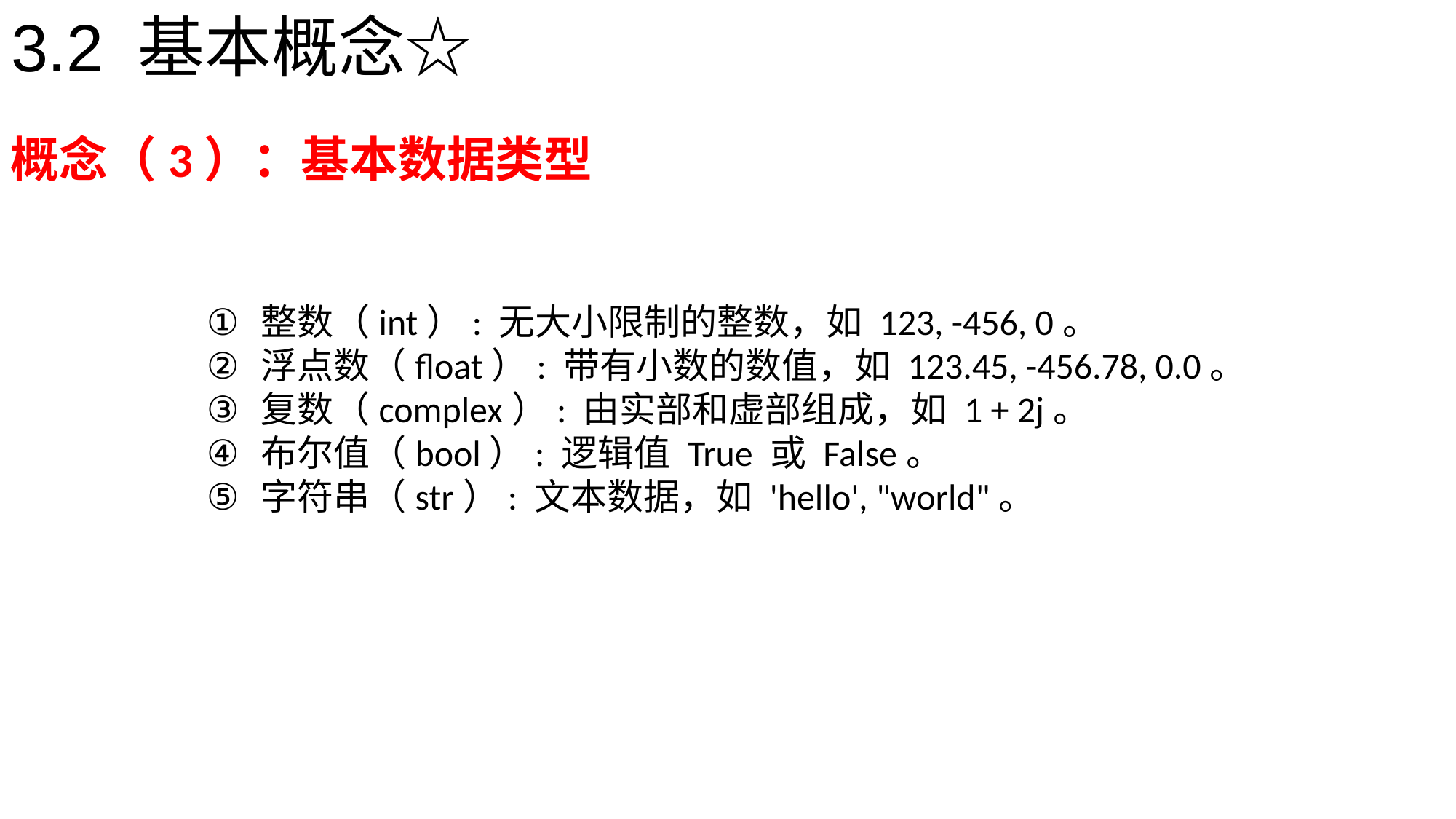

# 3.2 基本概念☆
概念（3）：基本数据类型
整数（int）: 无大小限制的整数，如 123, -456, 0。
浮点数（float）: 带有小数的数值，如 123.45, -456.78, 0.0。
复数（complex）: 由实部和虚部组成，如 1 + 2j。
布尔值（bool）: 逻辑值 True 或 False。
字符串（str）: 文本数据，如 'hello', "world"。